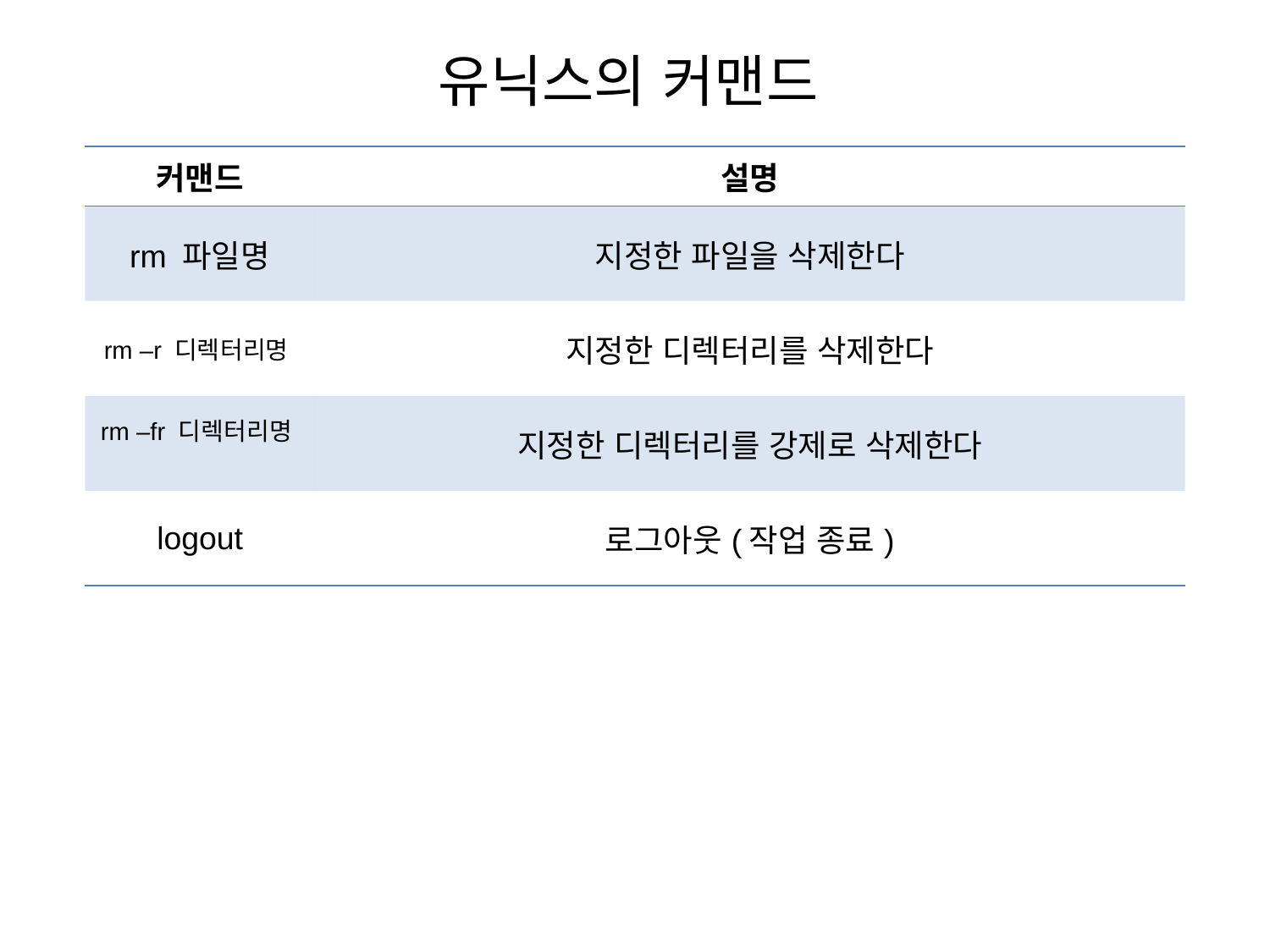

# 유닉스의 커맨드
| 커맨드 | 설명 |
| --- | --- |
| rm 파일명 | 지정한 파일을 삭제한다 |
| rm –r 디렉터리명 | 지정한 디렉터리를 삭제한다 |
| rm –fr 디렉터리명 | 지정한 디렉터리를 강제로 삭제한다 |
| logout | 로그아웃(작업 종료) |